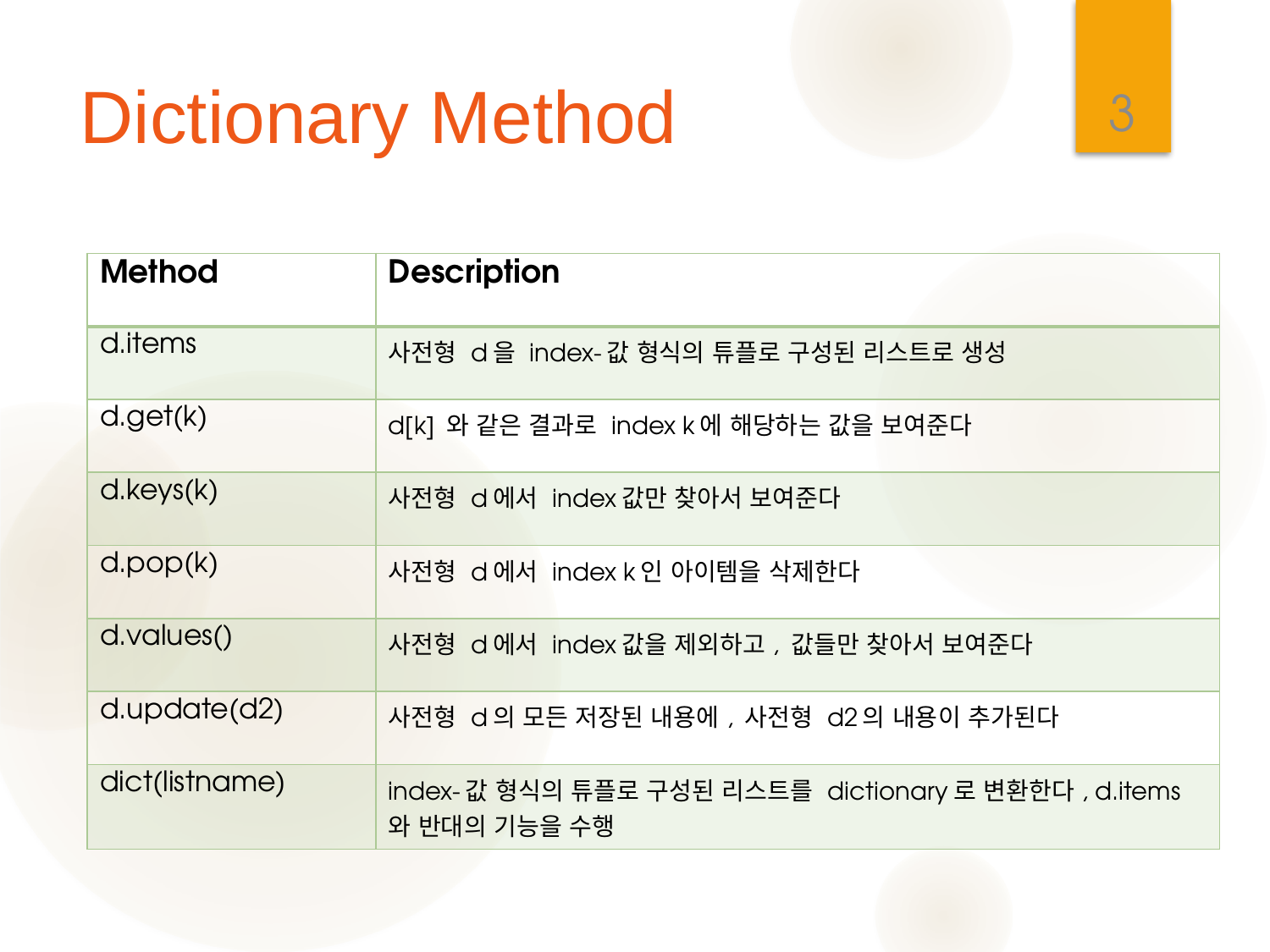

3
# Dictionary Method
| Method | Description |
| --- | --- |
| d.items | 사전형 d을 index-값 형식의 튜플로 구성된 리스트로 생성 |
| d.get(k) | d[k] 와 같은 결과로 index k에 해당하는 값을 보여준다 |
| d.keys(k) | 사전형 d에서 index값만 찾아서 보여준다 |
| d.pop(k) | 사전형 d에서 index k인 아이템을 삭제한다 |
| d.values() | 사전형 d에서 index값을 제외하고, 값들만 찾아서 보여준다 |
| d.update(d2) | 사전형 d의 모든 저장된 내용에, 사전형 d2의 내용이 추가된다 |
| dict(listname) | index-값 형식의 튜플로 구성된 리스트를 dictionary로 변환한다, d.items와 반대의 기능을 수행 |